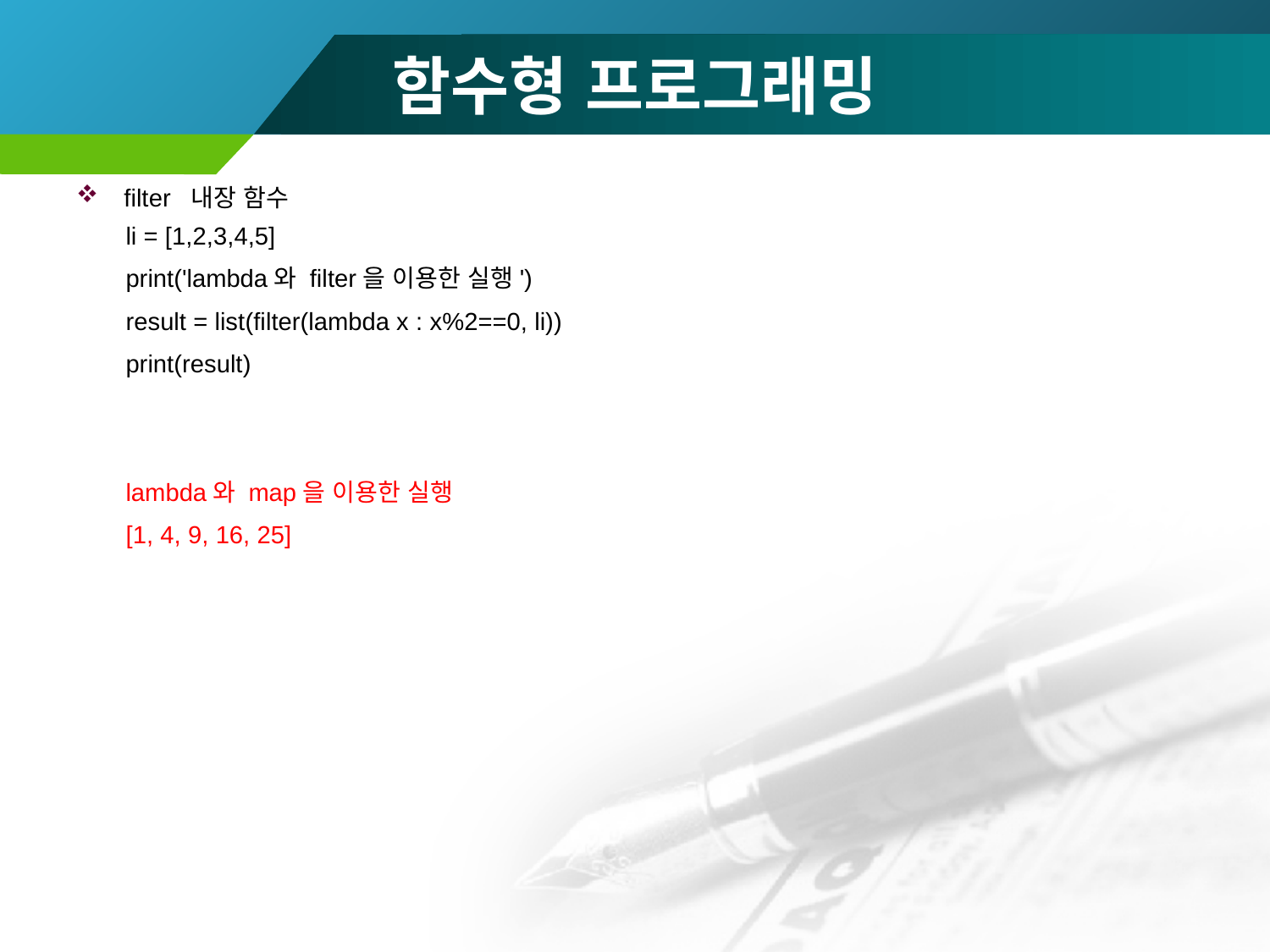

# 함수형 프로그래밍
filter  내장 함수
li = [1,2,3,4,5]
print('lambda와 filter을 이용한 실행')
result = list(filter(lambda x : x%2==0, li))
print(result)

lambda와 map을 이용한 실행
[1, 4, 9, 16, 25]